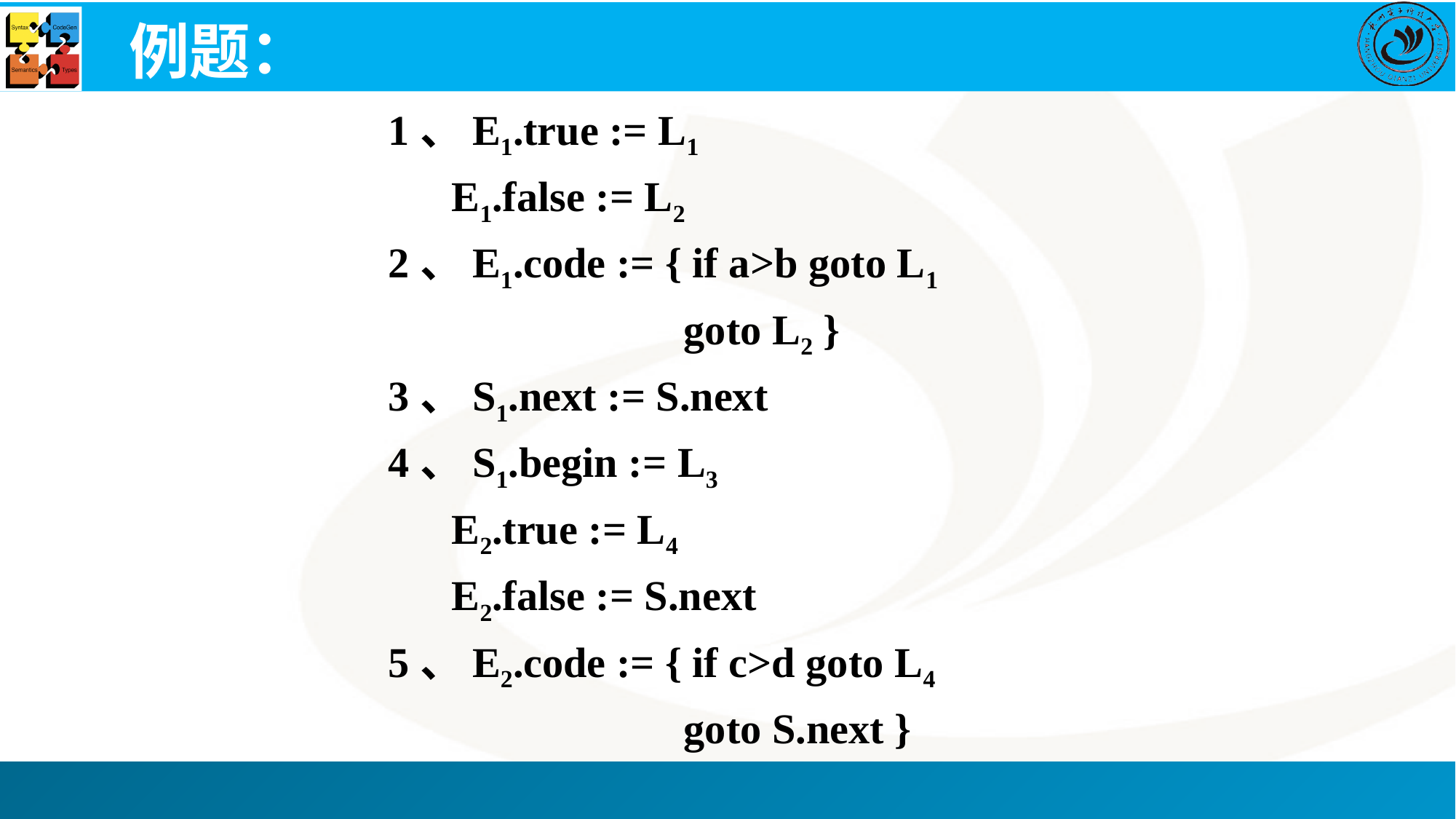

# 例题：
1、E1.true := L1
      E1.false := L2
2、E1.code := { if a>b goto L1
                            goto L2 }
3、S1.next := S.next
4、S1.begin := L3
      E2.true := L4
      E2.false := S.next
5、E2.code := { if c>d goto L4
                            goto S.next }
107